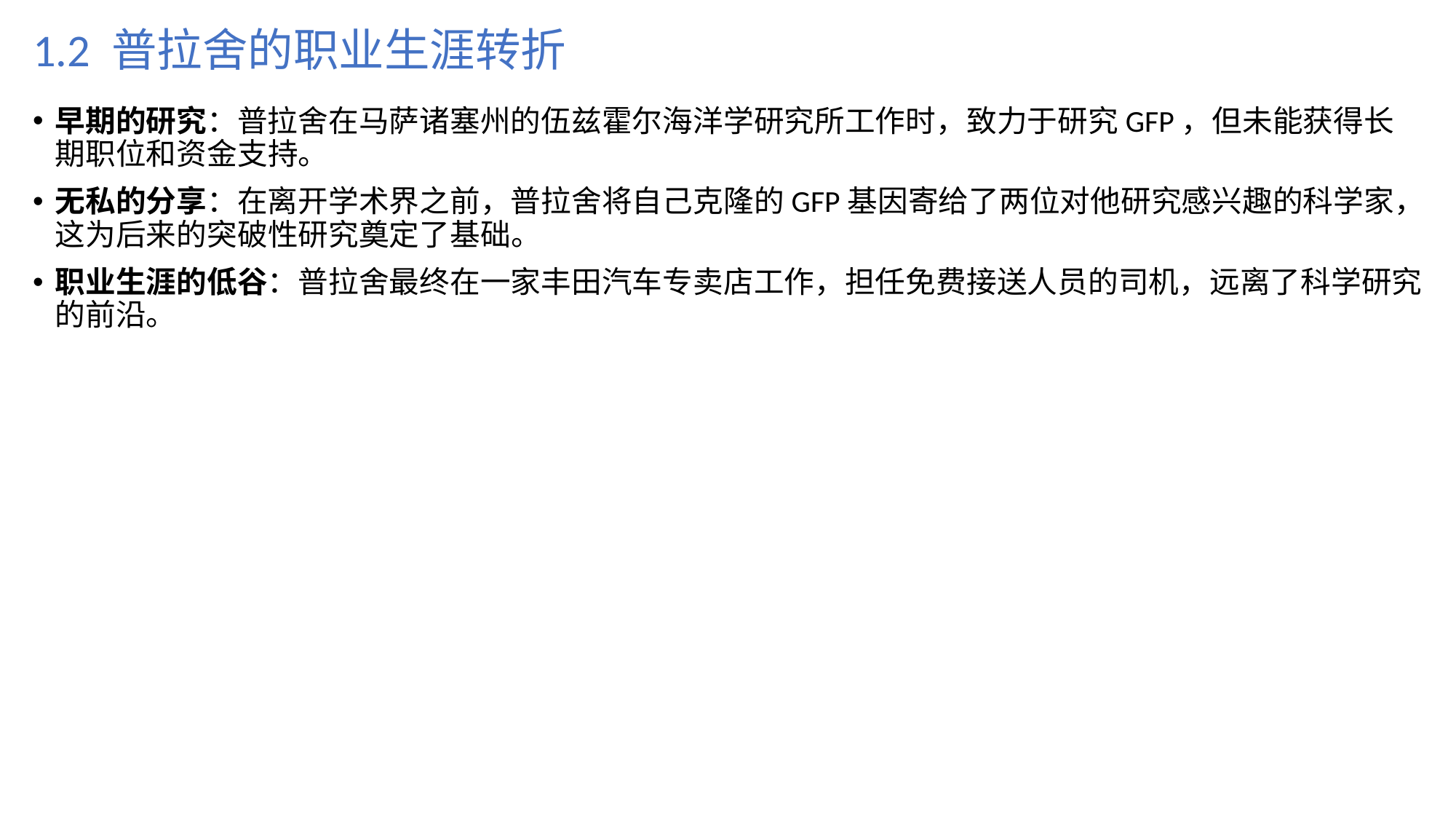

# 1.2 普拉舍的职业生涯转折
早期的研究：普拉舍在马萨诸塞州的伍兹霍尔海洋学研究所工作时，致力于研究GFP，但未能获得长期职位和资金支持。
无私的分享：在离开学术界之前，普拉舍将自己克隆的GFP基因寄给了两位对他研究感兴趣的科学家，这为后来的突破性研究奠定了基础。
职业生涯的低谷：普拉舍最终在一家丰田汽车专卖店工作，担任免费接送人员的司机，远离了科学研究的前沿。